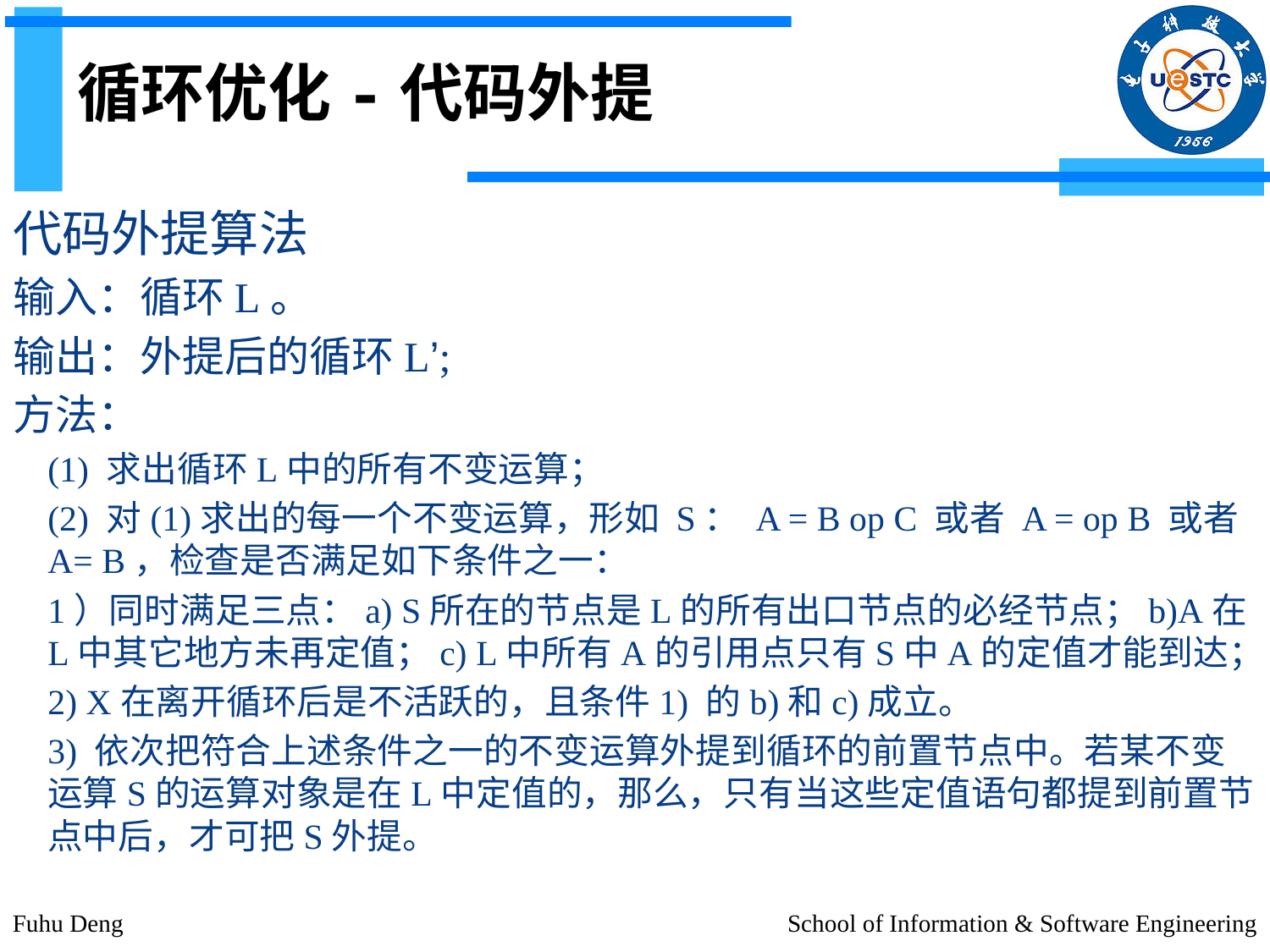

# 循环优化-代码外提
代码外提算法
输入：循环L。
输出：外提后的循环L’;
方法：
(1) 求出循环L中的所有不变运算；
(2) 对(1)求出的每一个不变运算，形如 S： A = B op C 或者 A = op B 或者 A= B，检查是否满足如下条件之一：
1）同时满足三点：a) S所在的节点是L的所有出口节点的必经节点；b)A在L中其它地方未再定值；c) L中所有A的引用点只有S中A的定值才能到达；
2) X在离开循环后是不活跃的，且条件1) 的b)和c)成立。
3) 依次把符合上述条件之一的不变运算外提到循环的前置节点中。若某不变运算S的运算对象是在L中定值的，那么，只有当这些定值语句都提到前置节点中后，才可把S外提。
Fuhu Deng
32
School of Information & Software Engineering